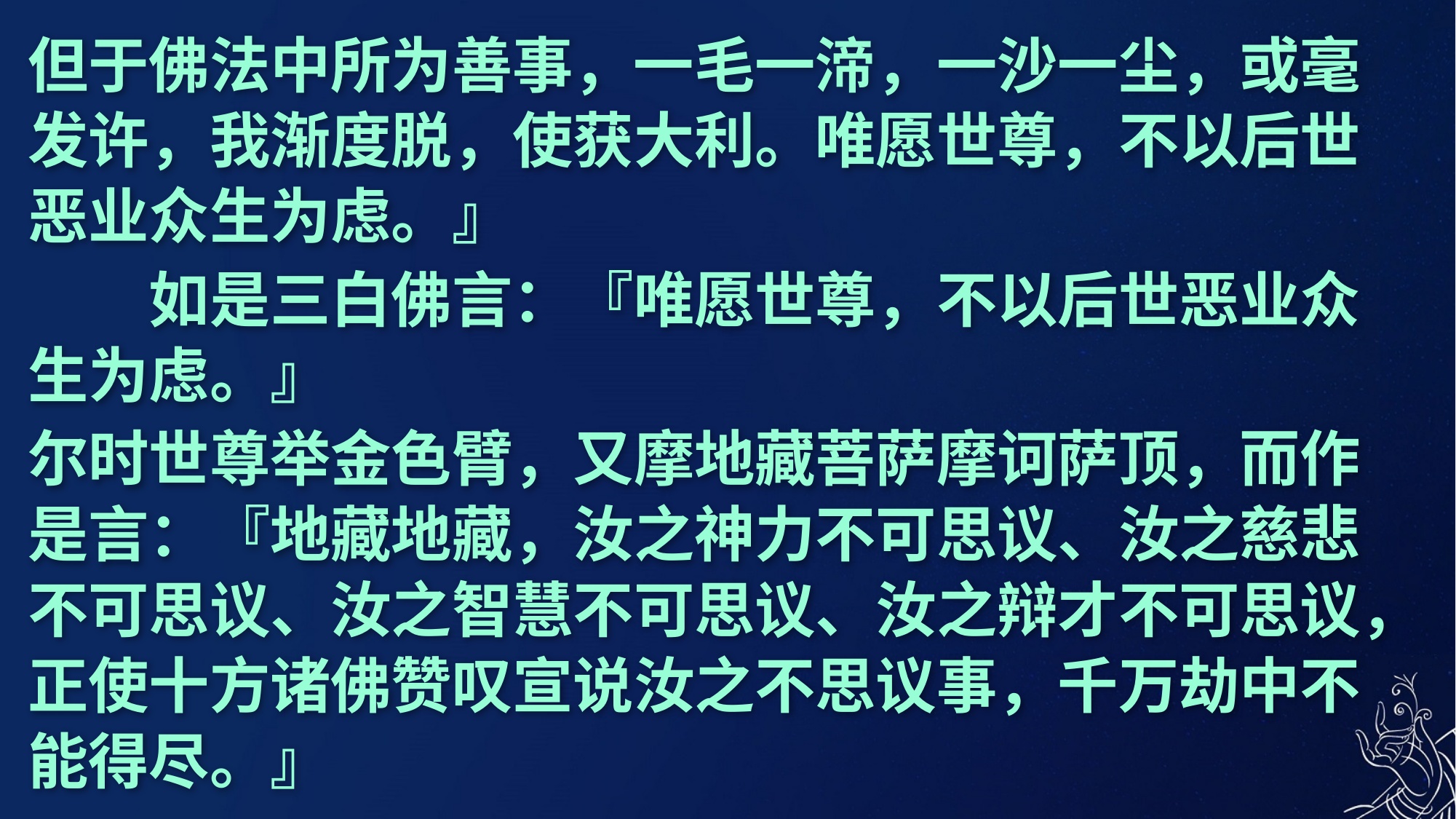

但于佛法中所为善事，一毛一渧，一沙一尘，或毫发许，我渐度脱，使获大利。唯愿世尊，不以后世恶业众生为虑。』
　　如是三白佛言：『唯愿世尊，不以后世恶业众生为虑。』
尔时世尊举金色臂，又摩地藏菩萨摩诃萨顶，而作是言：『地藏地藏，汝之神力不可思议、汝之慈悲不可思议、汝之智慧不可思议、汝之辩才不可思议，正使十方诸佛赞叹宣说汝之不思议事，千万劫中不能得尽。』